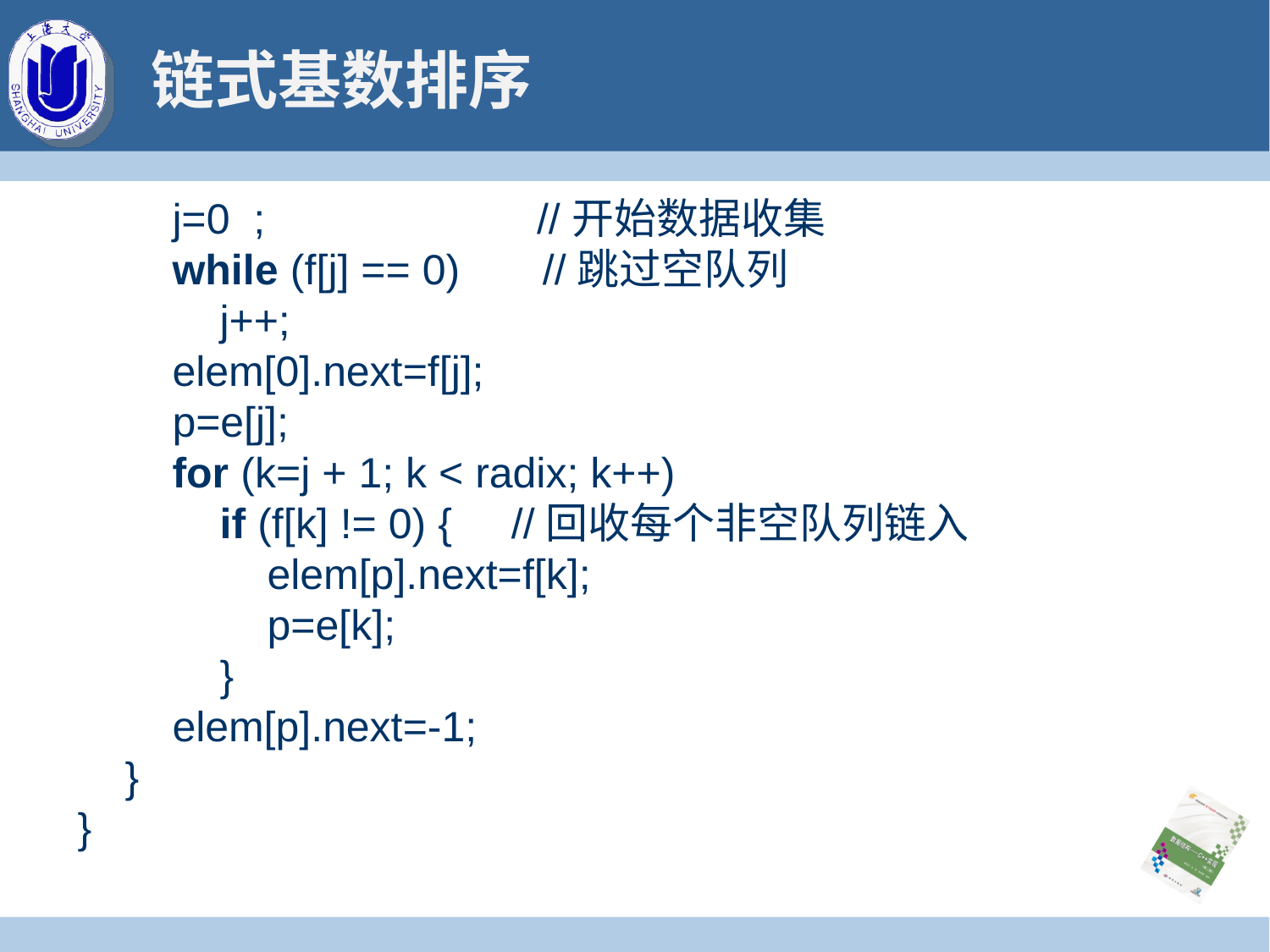

# 链式基数排序
        j=0  ;                       //开始数据收集
        while (f[j] == 0)       //跳过空队列
            j++;
        elem[0].next=f[j];
        p=e[j];
        for (k=j + 1; k < radix; k++)
            if (f[k] != 0) {     //回收每个非空队列链入
                elem[p].next=f[k];
                p=e[k];
            }
        elem[p].next=-1;
    }
}